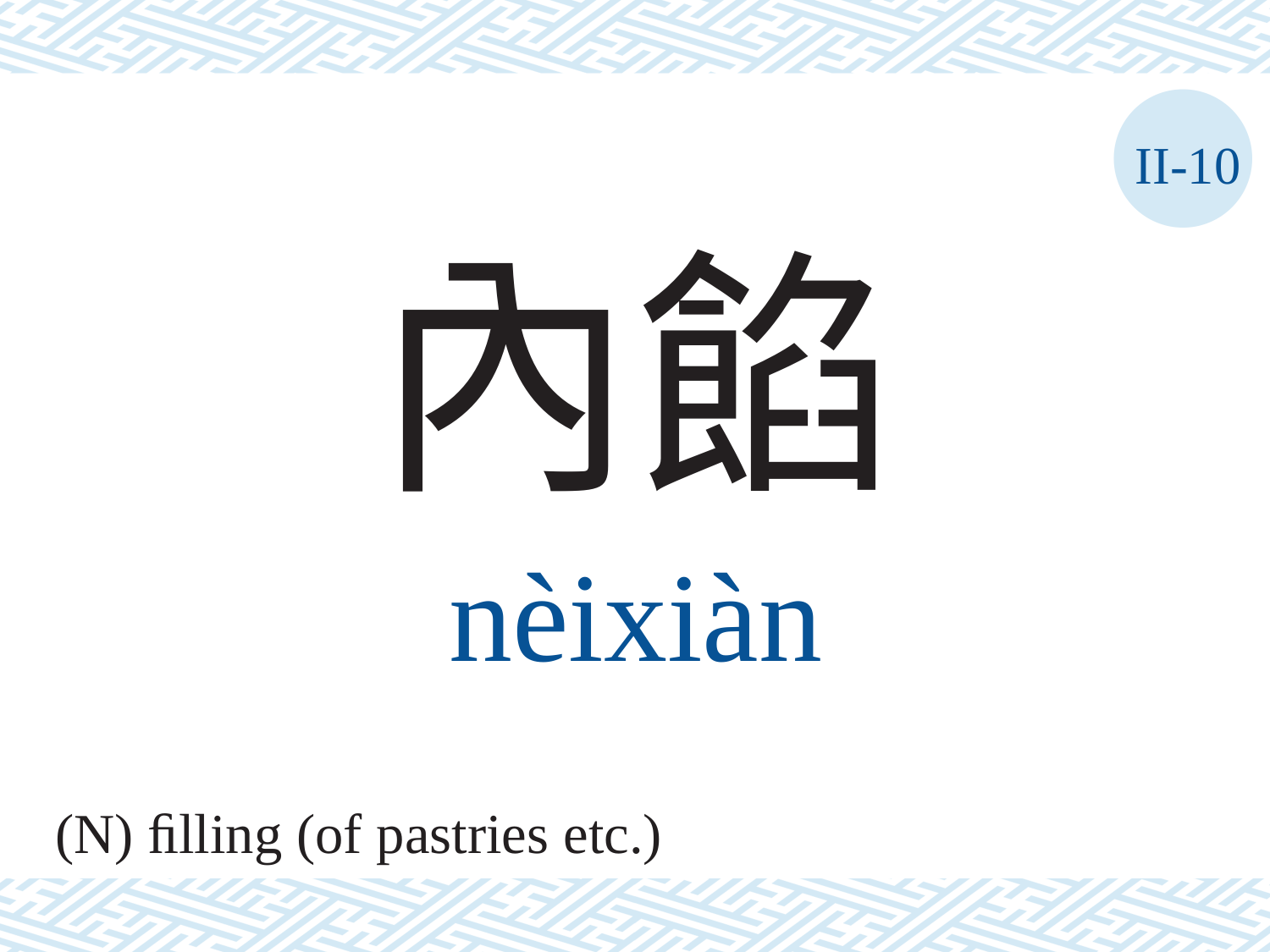

II-10
內餡
nèixiàn
(N) ﬁlling (of pastries etc.)